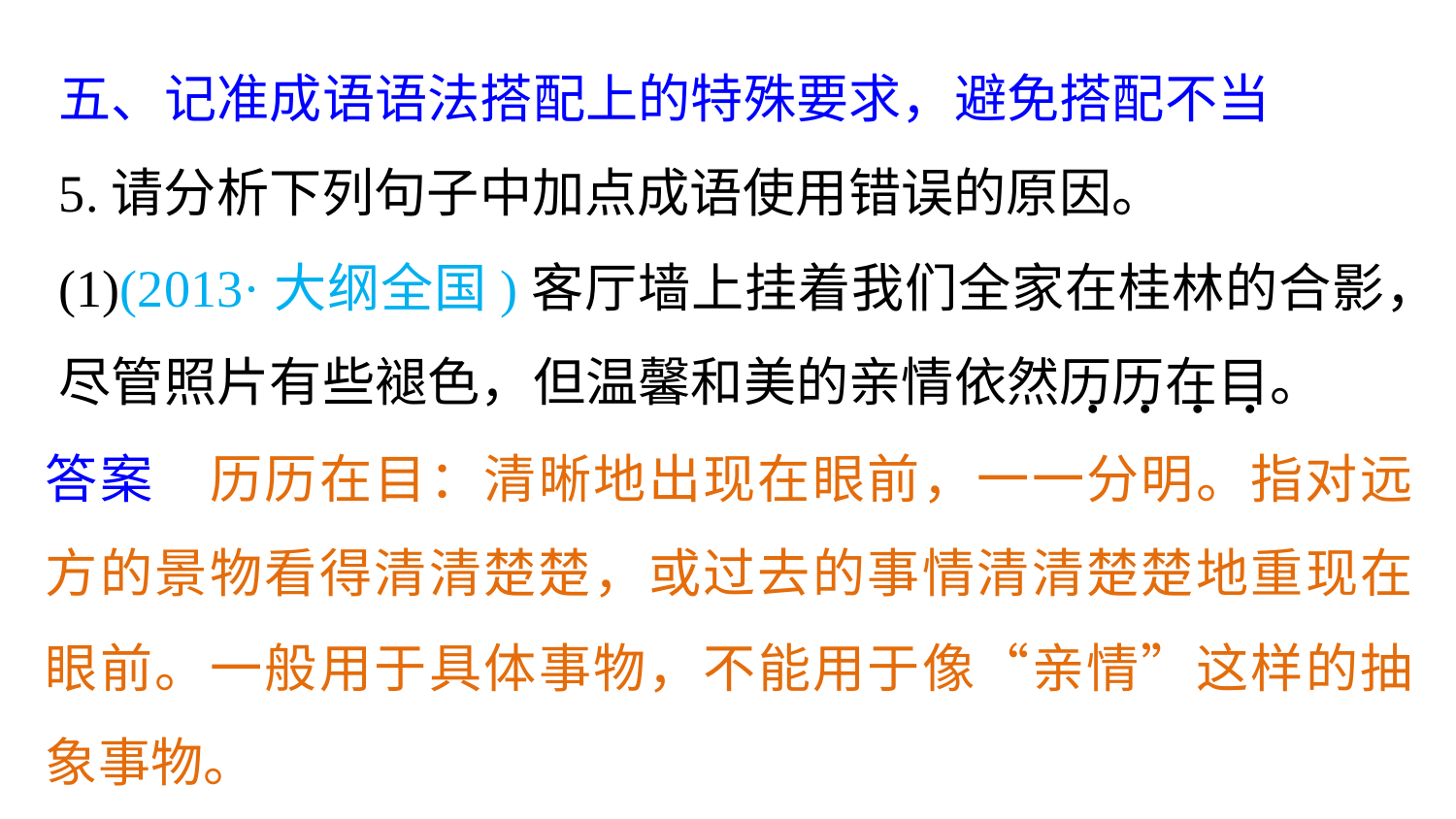

五、记准成语语法搭配上的特殊要求，避免搭配不当
5.请分析下列句子中加点成语使用错误的原因。
(1)(2013·大纲全国)客厅墙上挂着我们全家在桂林的合影，尽管照片有些褪色，但温馨和美的亲情依然历历在目。
.   .   .   .
答案　历历在目：清晰地出现在眼前，一一分明。指对远方的景物看得清清楚楚，或过去的事情清清楚楚地重现在眼前。一般用于具体事物，不能用于像“亲情”这样的抽象事物。